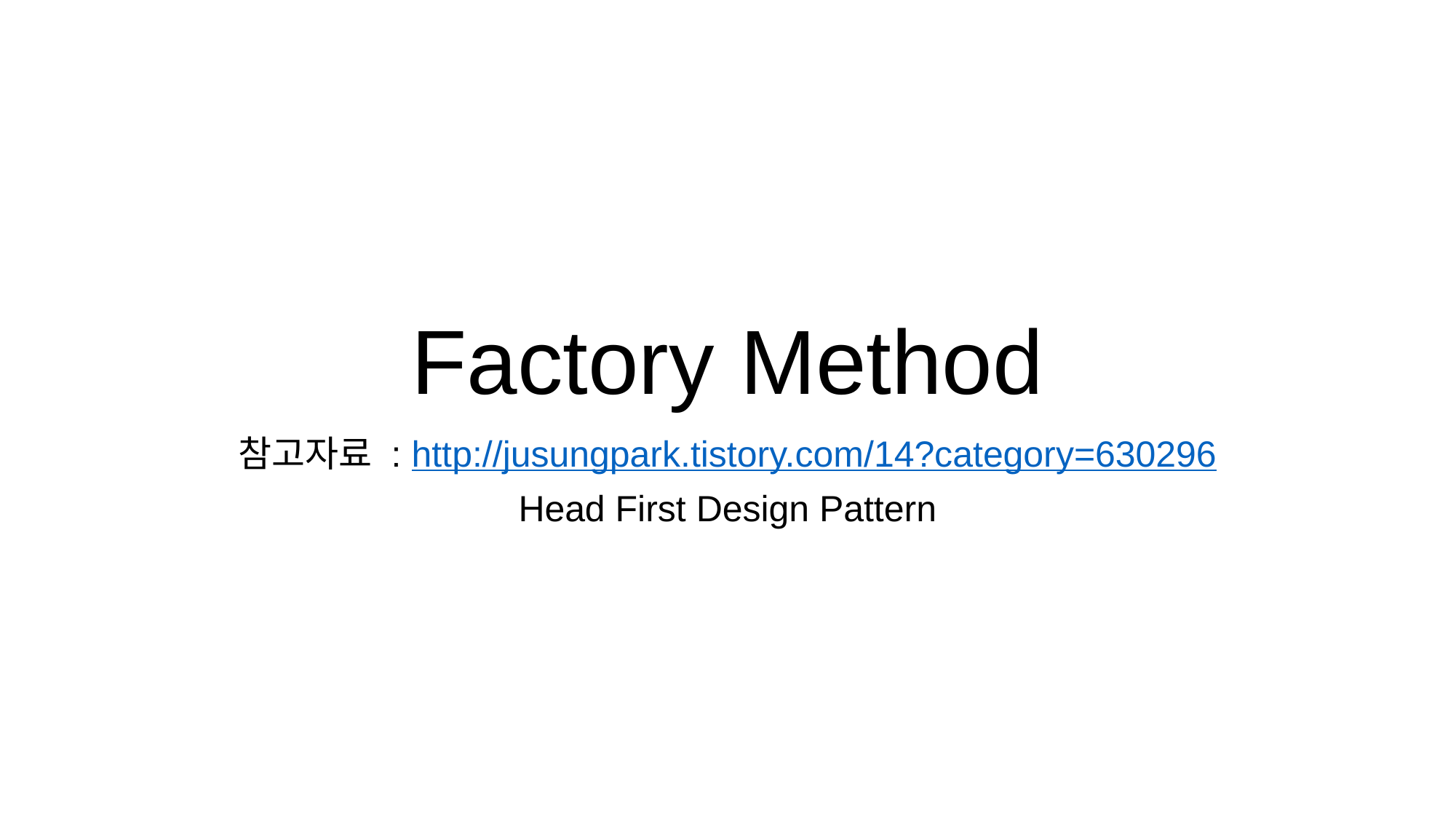

# Factory Method
참고자료 : http://jusungpark.tistory.com/14?category=630296
Head First Design Pattern